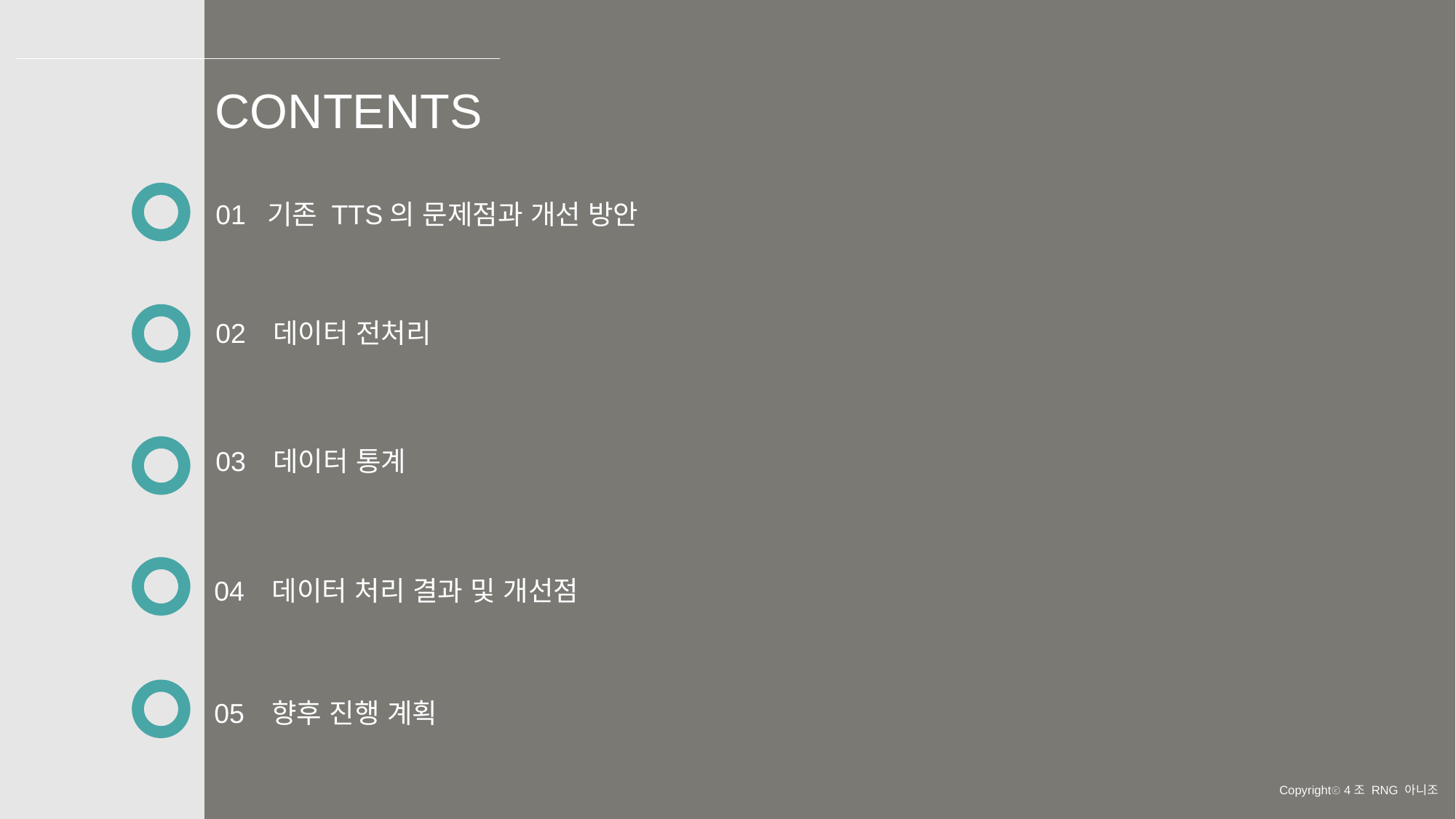

CONTENTS

01
기존 TTS의 문제점과 개선 방안

02
데이터 전처리
03
데이터 통계

04
데이터 처리 결과 및 개선점

05
향후 진행 계획
Copyrightⓒ 4조 RNG 아니조